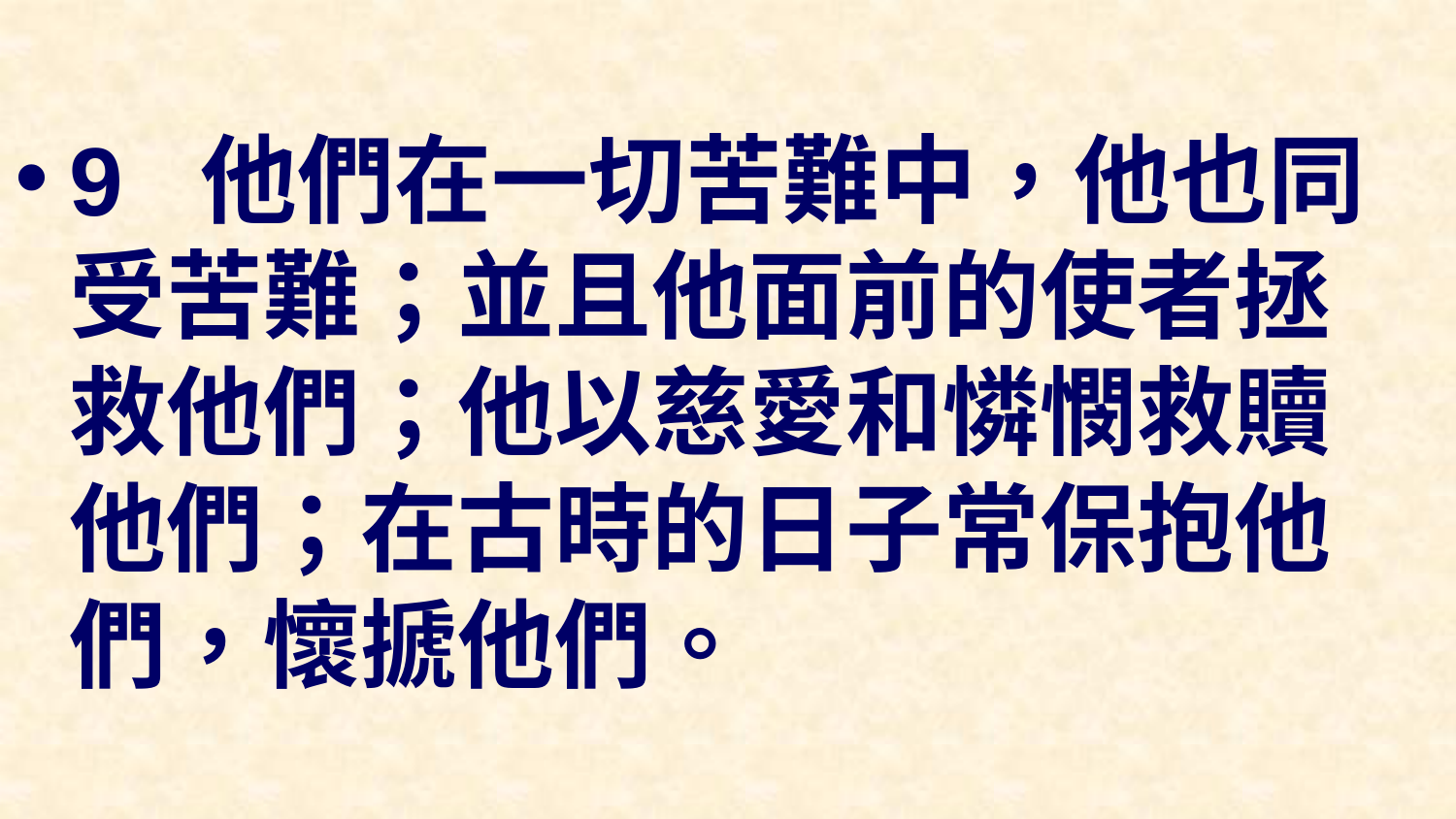

9  他們在一切苦難中，他也同受苦難；並且他面前的使者拯救他們；他以慈愛和憐憫救贖他們；在古時的日子常保抱他們，懷搋他們。